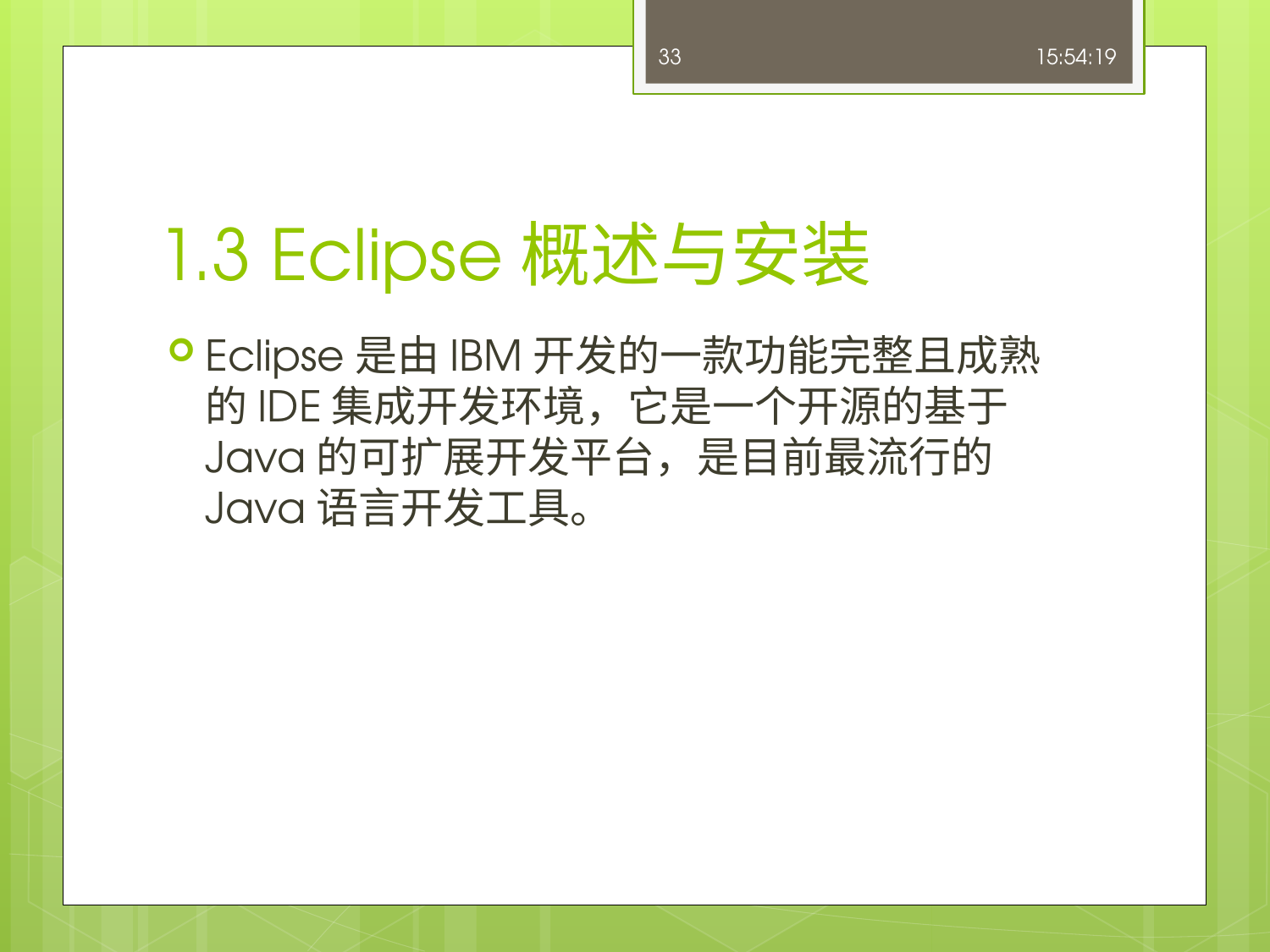

33
15:54:19
# 1.3 Eclipse概述与安装
Eclipse是由IBM开发的一款功能完整且成熟的IDE集成开发环境，它是一个开源的基于Java的可扩展开发平台，是目前最流行的Java语言开发工具。